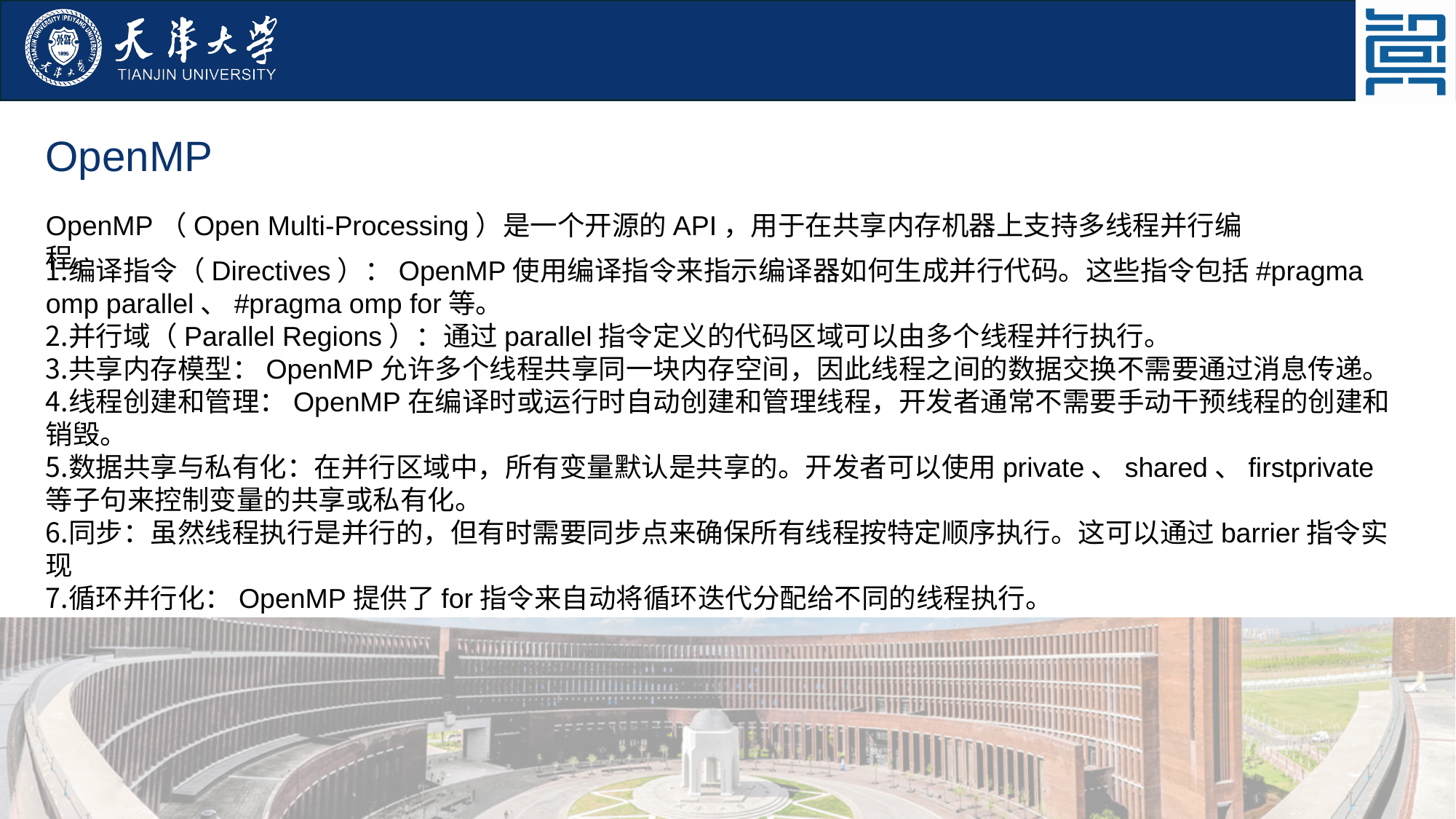

OpenMP
OpenMP（Open Multi-Processing）是一个开源的API，用于在共享内存机器上支持多线程并行编程。
编译指令（Directives）：OpenMP使用编译指令来指示编译器如何生成并行代码。这些指令包括#pragma omp parallel、#pragma omp for等。
并行域（Parallel Regions）：通过parallel指令定义的代码区域可以由多个线程并行执行。
共享内存模型：OpenMP允许多个线程共享同一块内存空间，因此线程之间的数据交换不需要通过消息传递。
线程创建和管理：OpenMP在编译时或运行时自动创建和管理线程，开发者通常不需要手动干预线程的创建和销毁。
数据共享与私有化：在并行区域中，所有变量默认是共享的。开发者可以使用private、shared、firstprivate等子句来控制变量的共享或私有化。
同步：虽然线程执行是并行的，但有时需要同步点来确保所有线程按特定顺序执行。这可以通过barrier指令实现
循环并行化：OpenMP提供了for指令来自动将循环迭代分配给不同的线程执行。